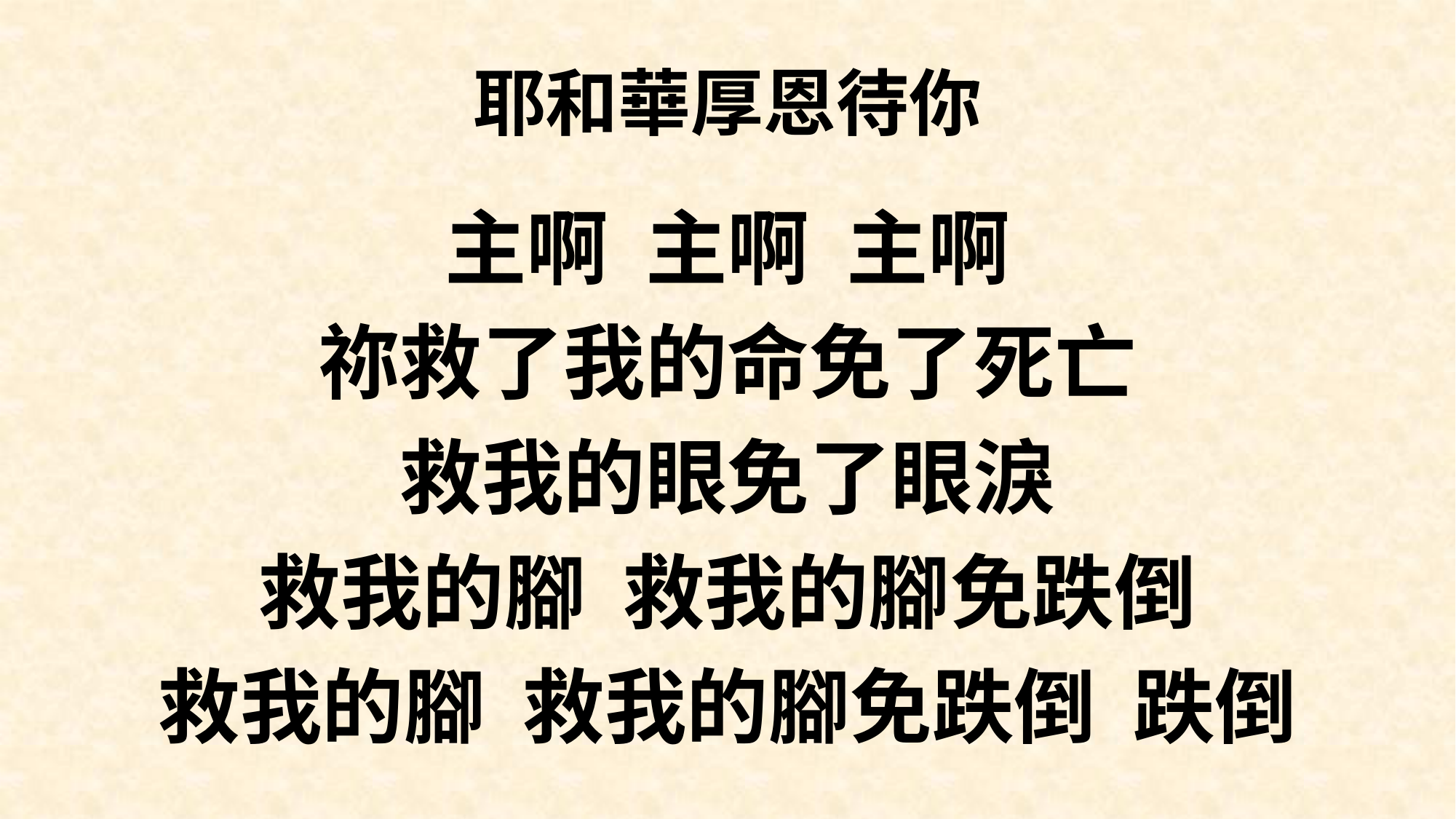

# 耶和華厚恩待你
主啊  主啊  主啊
祢救了我的命免了死亡
救我的眼免了眼淚
救我的腳  救我的腳免跌倒
救我的腳  救我的腳免跌倒  跌倒